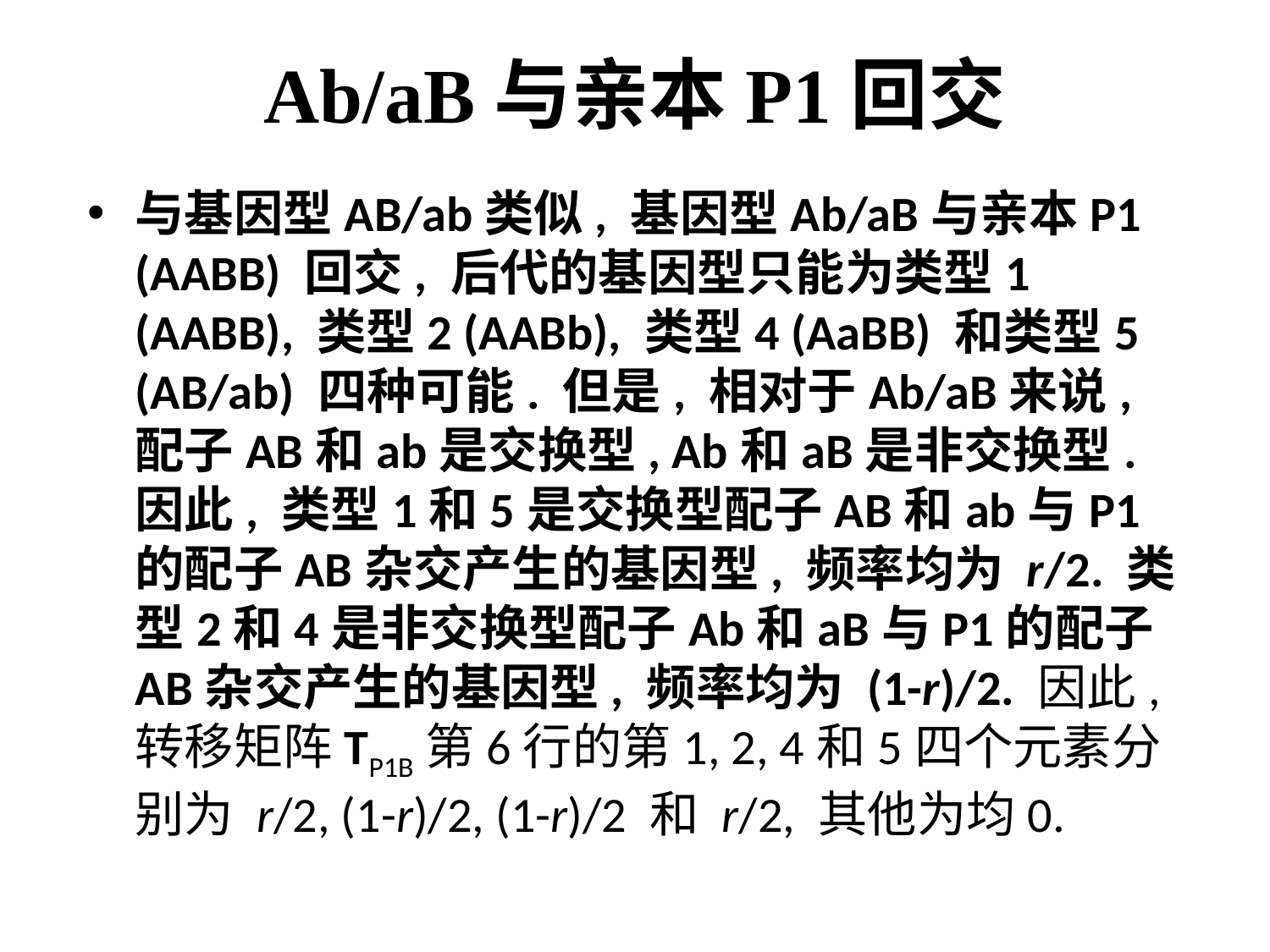

# Ab/aB与亲本P1回交
与基因型AB/ab类似, 基因型Ab/aB与亲本P1 (AABB) 回交, 后代的基因型只能为类型1 (AABB), 类型2 (AABb), 类型4 (AaBB) 和类型5 (AB/ab) 四种可能. 但是, 相对于Ab/aB来说, 配子AB和ab是交换型, Ab和aB是非交换型. 因此, 类型1和5是交换型配子AB和ab与P1的配子AB杂交产生的基因型, 频率均为 r/2. 类型2和4是非交换型配子Ab和aB与P1的配子AB杂交产生的基因型, 频率均为 (1-r)/2. 因此, 转移矩阵TP1B第6行的第1, 2, 4和5四个元素分别为 r/2, (1-r)/2, (1-r)/2 和 r/2, 其他为均0.